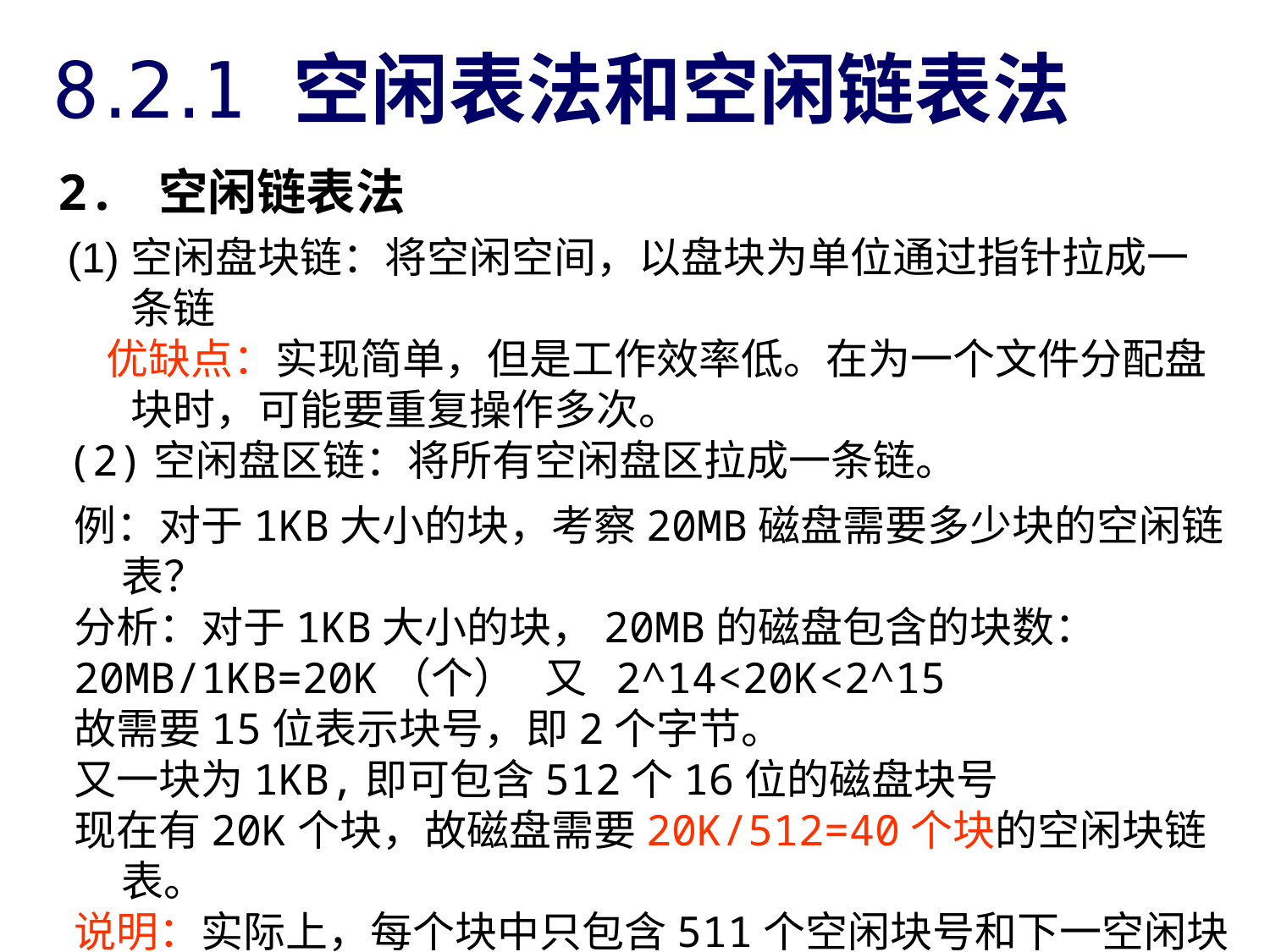

8.2.1 空闲表法和空闲链表法
2. 空闲链表法
空闲盘块链：将空闲空间，以盘块为单位通过指针拉成一条链
   优缺点：实现简单，但是工作效率低。在为一个文件分配盘块时，可能要重复操作多次。
(2)空闲盘区链：将所有空闲盘区拉成一条链。
例：对于1KB大小的块，考察20MB磁盘需要多少块的空闲链表？
分析：对于1KB大小的块，20MB的磁盘包含的块数：
20MB/1KB=20K（个）   又  2^14<20K<2^15
故需要15位表示块号，即2个字节。
又一块为1KB,即可包含512个16位的磁盘块号
现在有20K个块，故磁盘需要20K/512=40个块的空闲块链表。
说明：实际上，每个块中只包含511个空闲块号和下一空闲块结点的块号，通常情况下，我们采用空闲块存放空闲块链表。